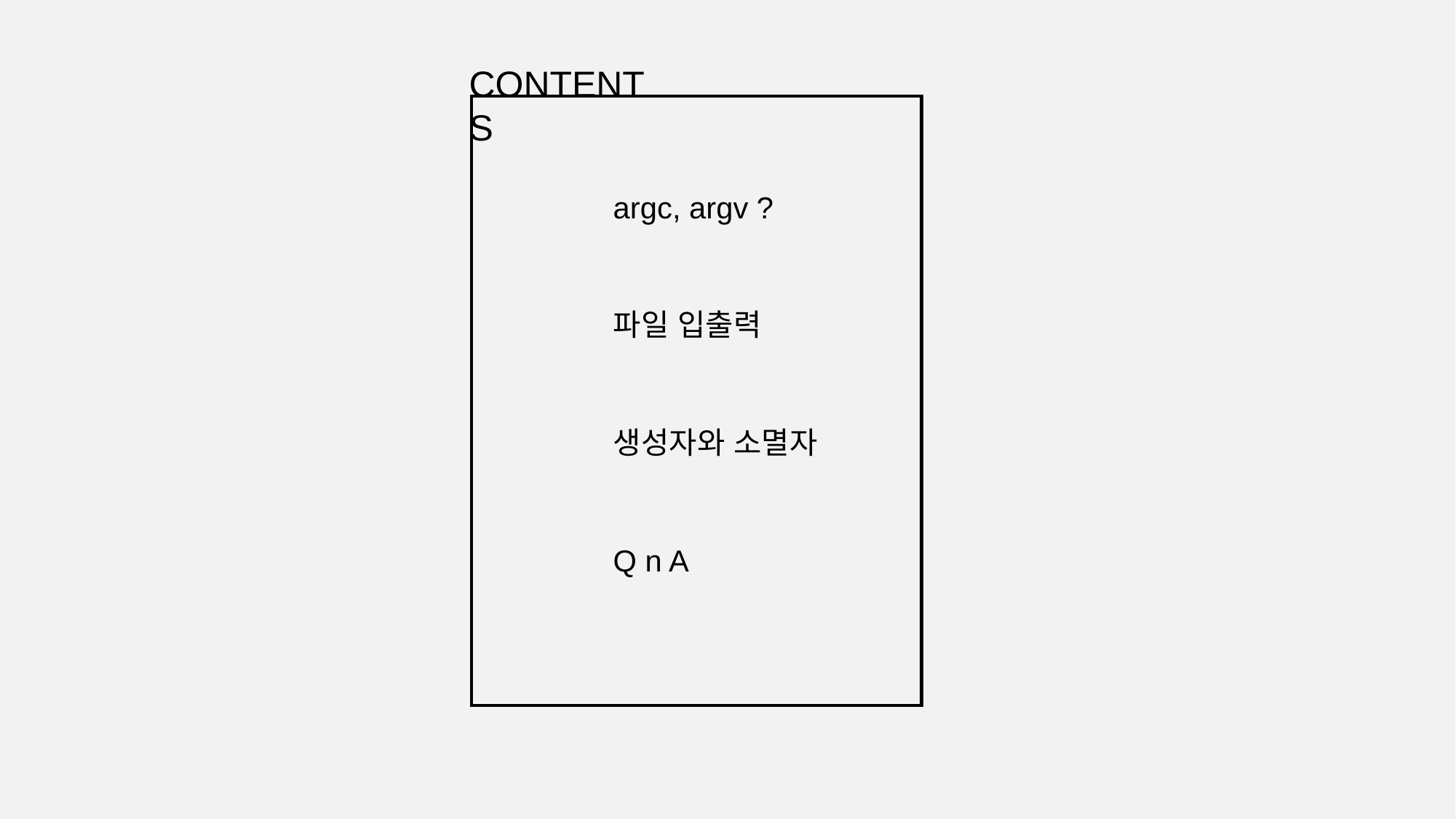

CONTENTS

argc, argv ?
파일 입출력
생성자와 소멸자
Q n A